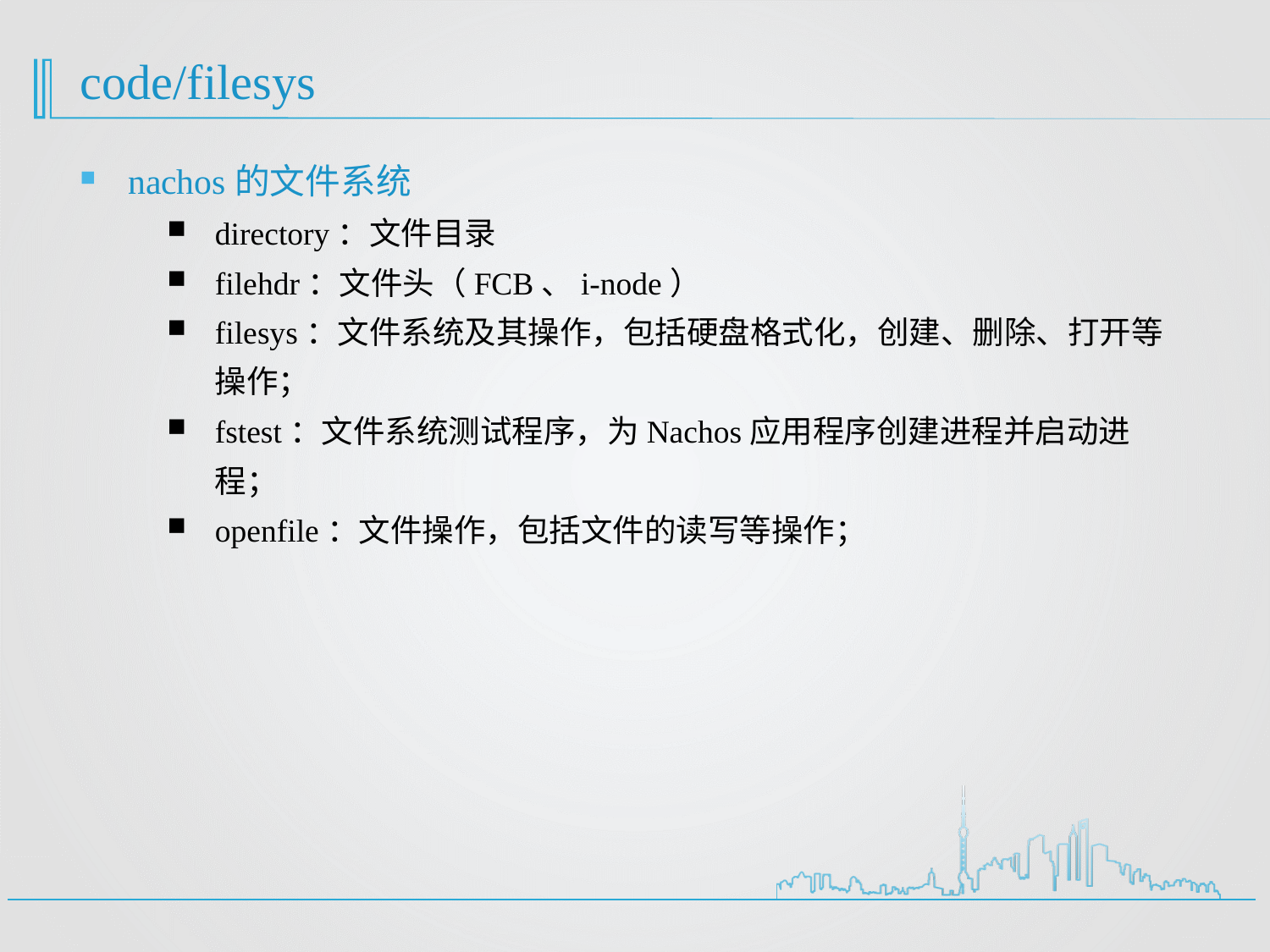

# code/filesys
nachos的文件系统
directory：文件目录
filehdr：文件头（FCB、i-node）
filesys：文件系统及其操作，包括硬盘格式化，创建、删除、打开等操作；
fstest：文件系统测试程序，为Nachos应用程序创建进程并启动进程；
openfile：文件操作，包括文件的读写等操作；